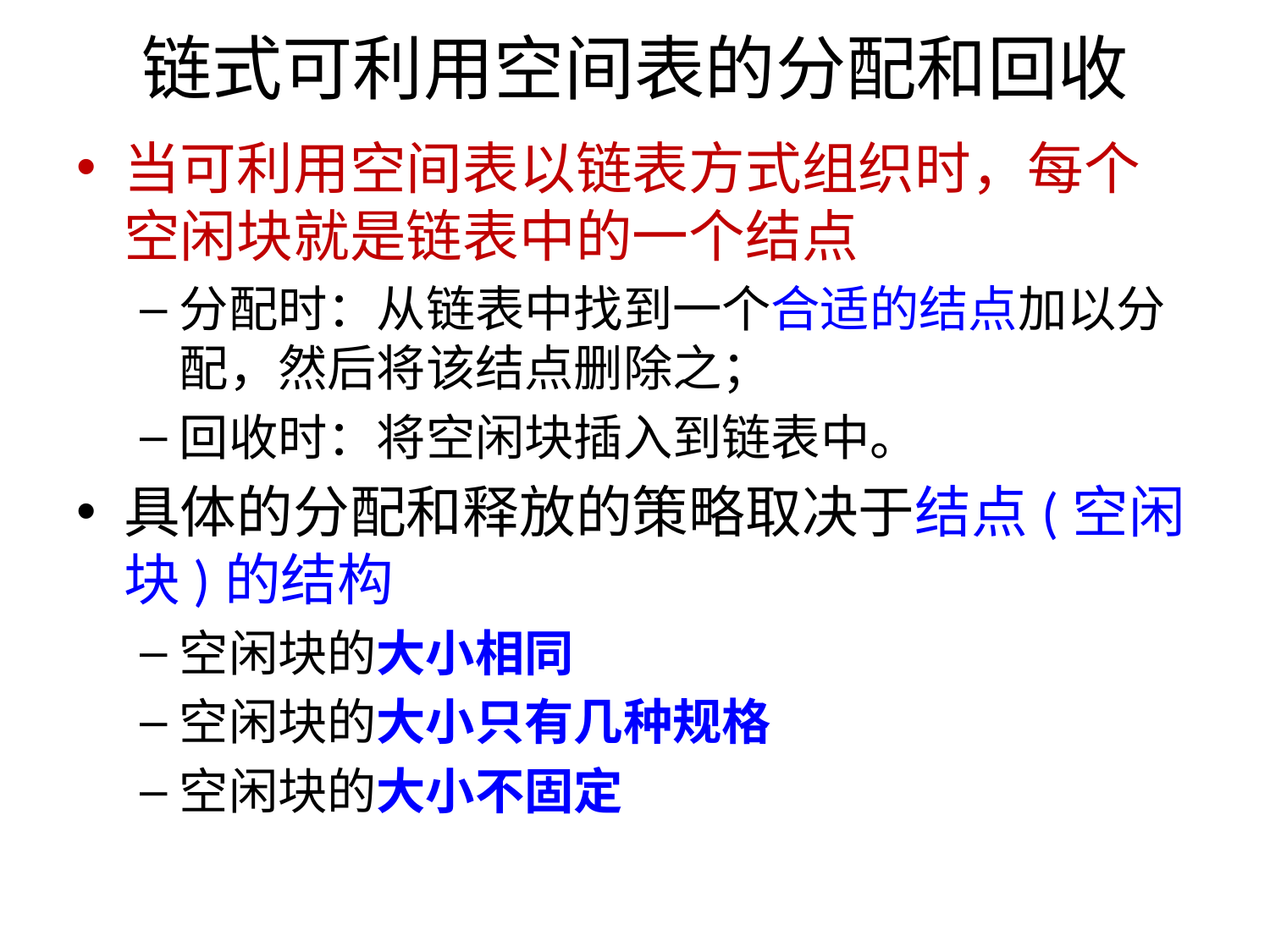

# 链式可利用空间表的分配和回收
当可利用空间表以链表方式组织时，每个空闲块就是链表中的一个结点
分配时：从链表中找到一个合适的结点加以分配，然后将该结点删除之；
回收时：将空闲块插入到链表中。
具体的分配和释放的策略取决于结点(空闲块)的结构
空闲块的大小相同
空闲块的大小只有几种规格
空闲块的大小不固定